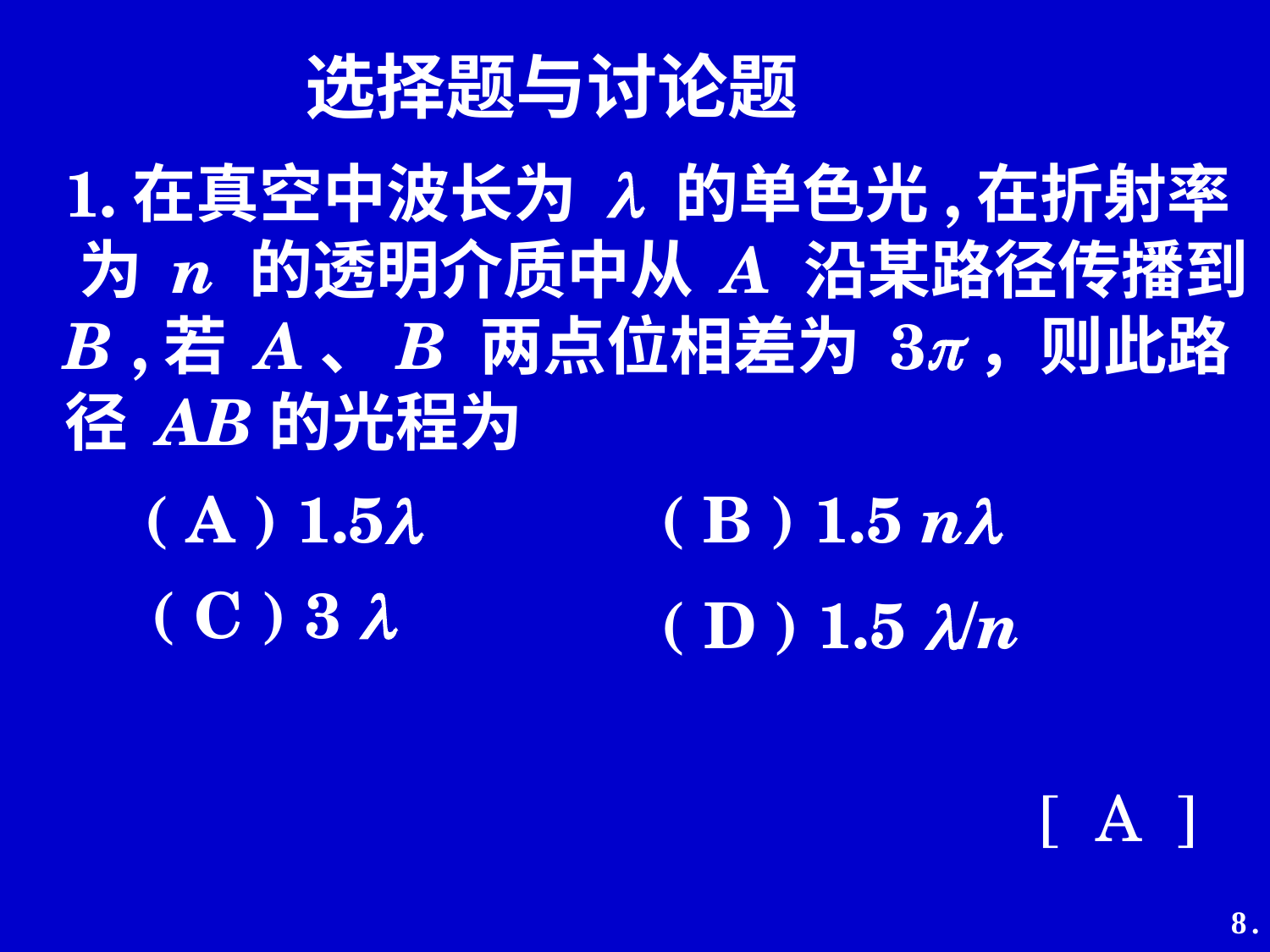

选择题与讨论题
1.在真空中波长为 λ 的单色光,在折射率   为 n 的透明介质中从 A 沿某路径传播到 B ,若 A、B 两点位相差为 3π，则此路径 AB的光程为
( A ) 1.5λ
( B ) 1.5 nλ
( C ) 3 λ
( D ) 1.5 λ/n
[  A  ]
8 .